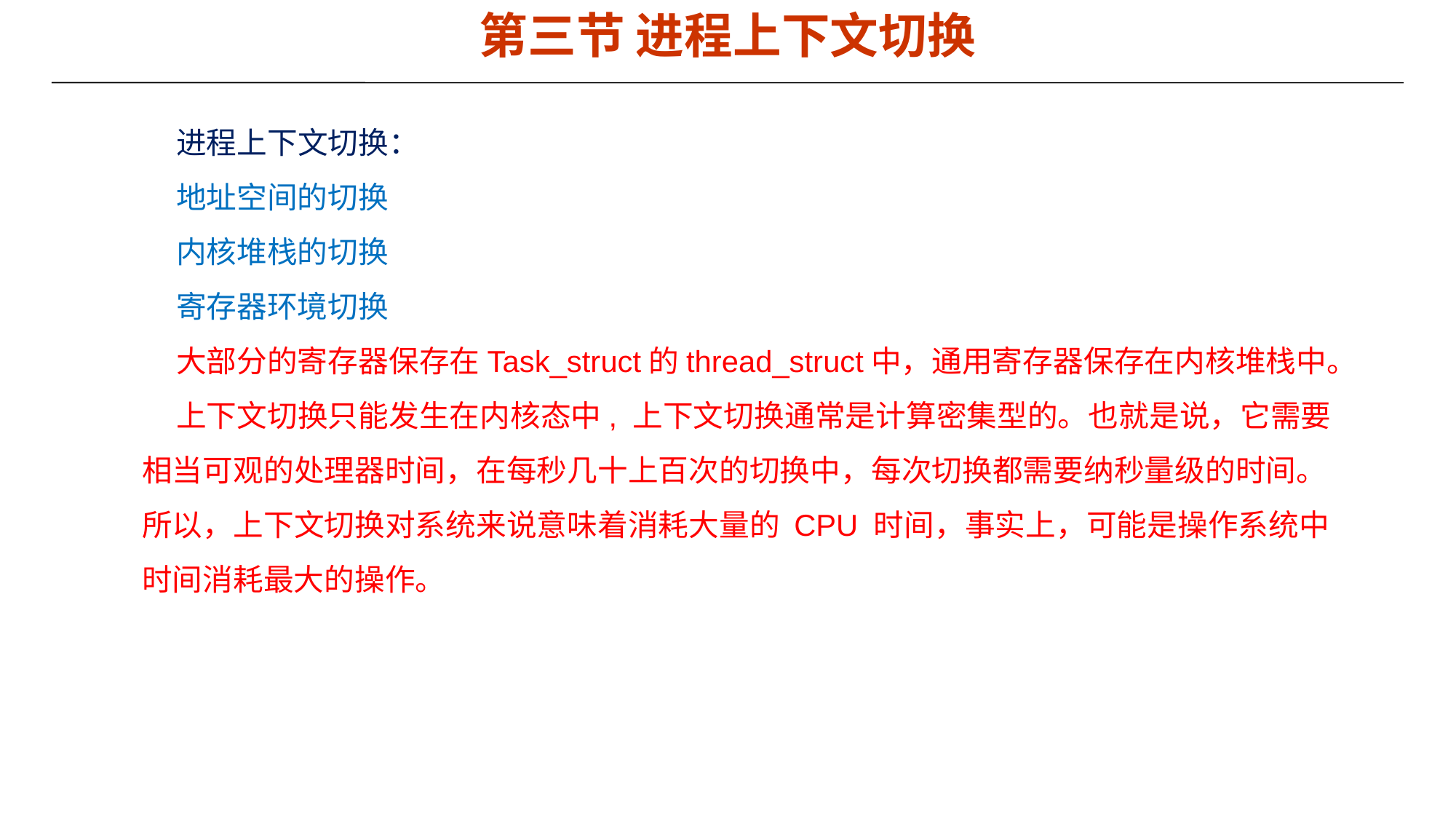

第三节 进程上下文切换

    进程上下文切换：
    地址空间的切换
    内核堆栈的切换
    寄存器环境切换
    大部分的寄存器保存在Task_struct的thread_struct中，通用寄存器保存在内核堆栈中。
    上下文切换只能发生在内核态中, 上下文切换通常是计算密集型的。也就是说，它需要相当可观的处理器时间，在每秒几十上百次的切换中，每次切换都需要纳秒量级的时间。所以，上下文切换对系统来说意味着消耗大量的 CPU 时间，事实上，可能是操作系统中时间消耗最大的操作。